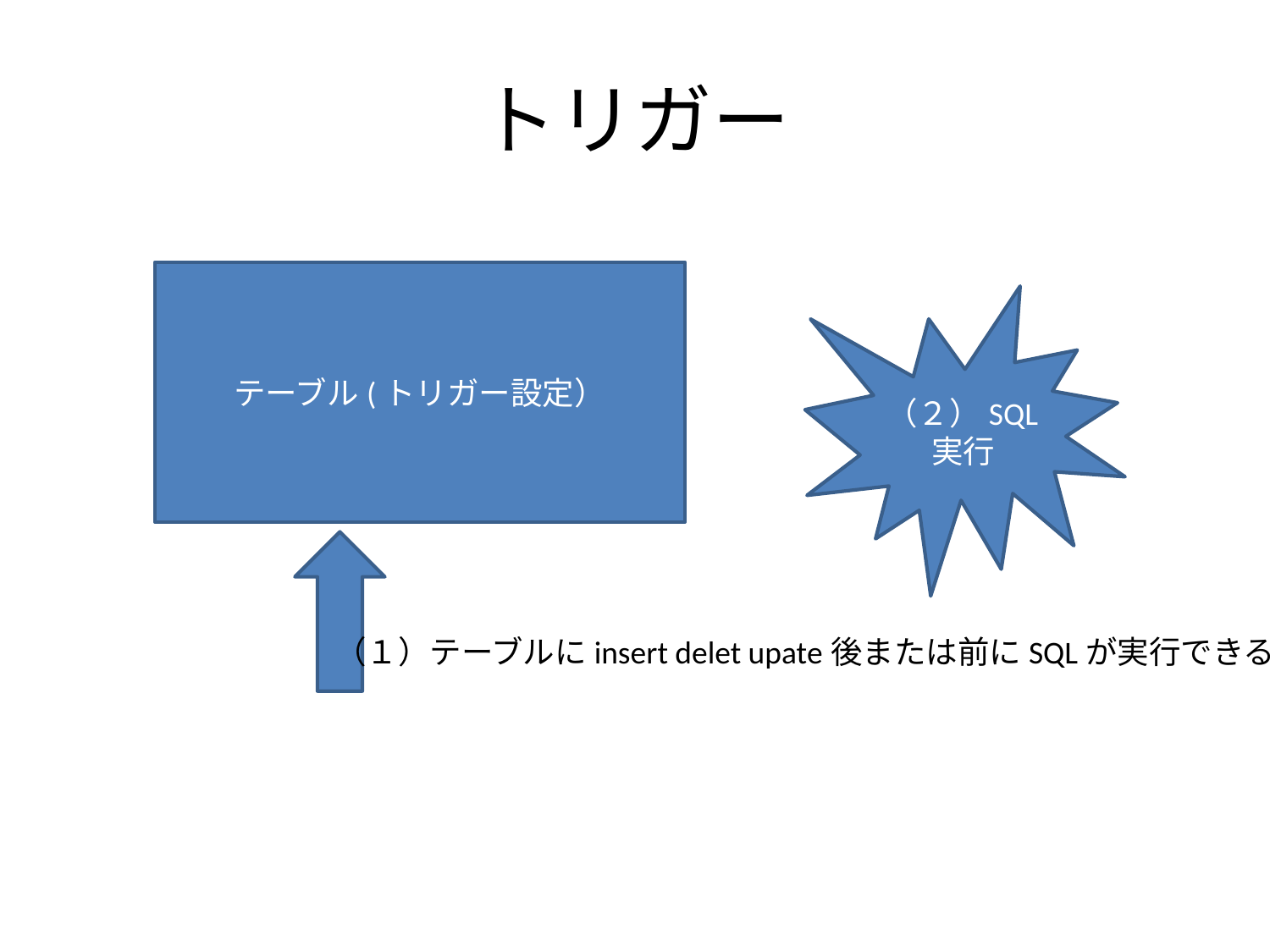

# トリガー
テーブル(トリガー設定）
（２）SQL実行

（１）テーブルにinsert delet upate後または前にSQLが実行できる